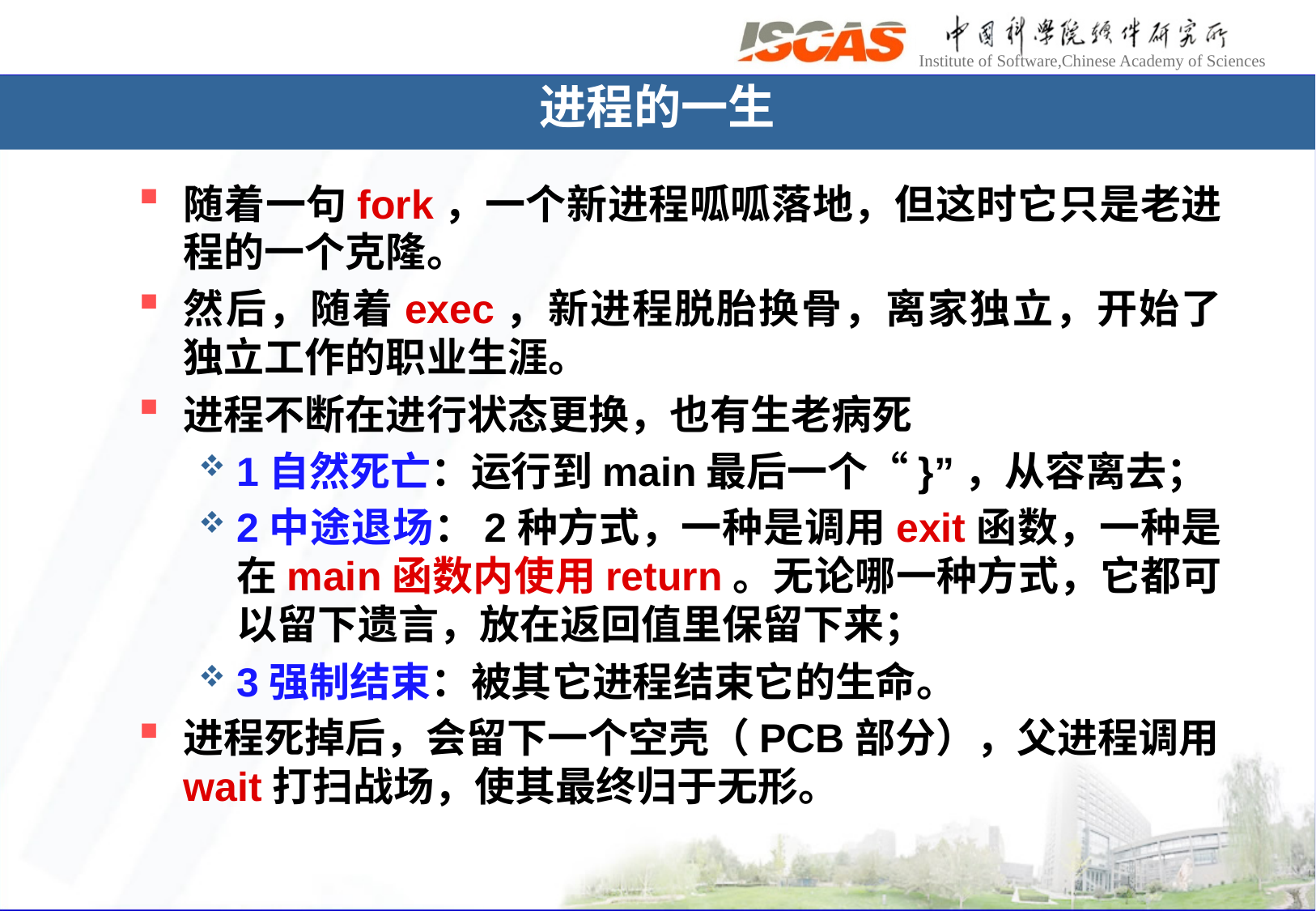

# 进程的一生
随着一句fork，一个新进程呱呱落地，但这时它只是老进程的一个克隆。
然后，随着exec，新进程脱胎换骨，离家独立，开始了独立工作的职业生涯。
进程不断在进行状态更换，也有生老病死
1自然死亡：运行到main最后一个“}”，从容离去；
2中途退场：2种方式，一种是调用exit函数，一种是在main函数内使用return。无论哪一种方式，它都可以留下遗言，放在返回值里保留下来；
3强制结束：被其它进程结束它的生命。
进程死掉后，会留下一个空壳（PCB部分），父进程调用wait打扫战场，使其最终归于无形。